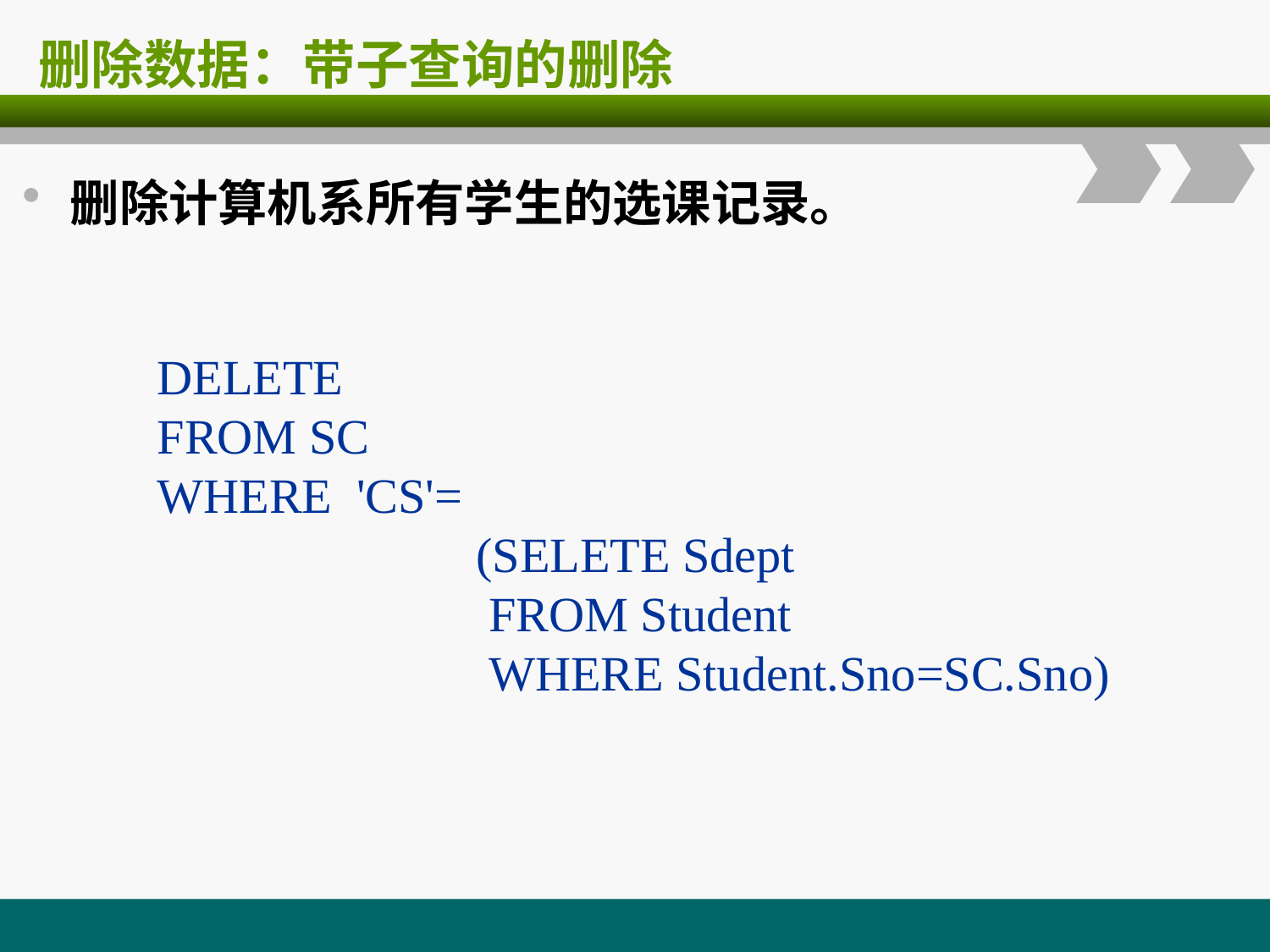

# 删除数据：带子查询的删除
删除计算机系所有学生的选课记录。

 DELETE
 FROM SC
 WHERE  'CS'=
                           (SELETE Sdept
                            FROM Student
                            WHERE Student.Sno=SC.Sno)